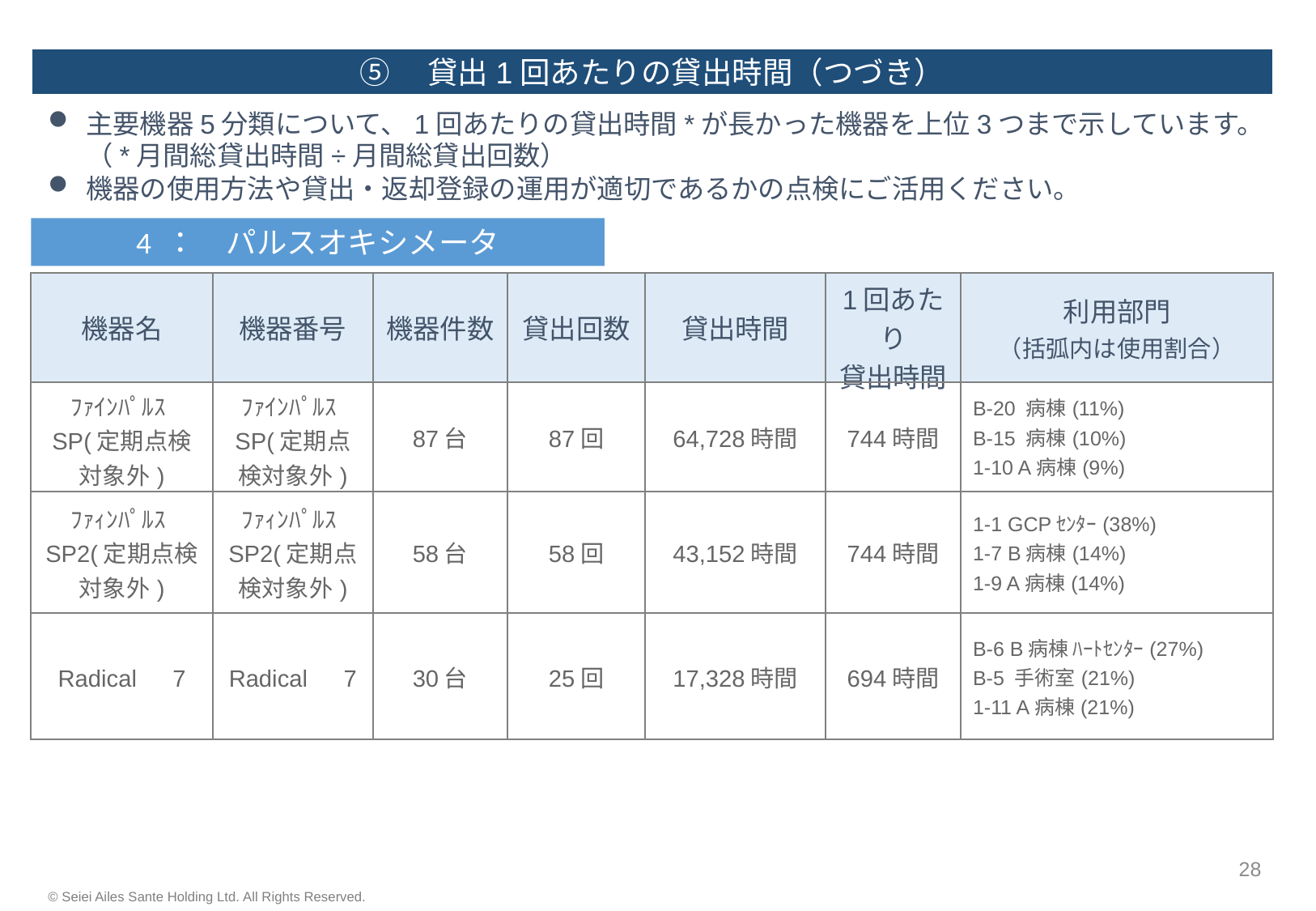

⑤　貸出1回あたりの貸出時間（つづき）
主要機器5分類について、1回あたりの貸出時間*が長かった機器を上位3つまで示しています。
（*月間総貸出時間÷月間総貸出回数）
機器の使用方法や貸出・返却登録の運用が適切であるかの点検にご活用ください。
4 ：　パルスオキシメータ
| 機器名 | 機器番号 | 機器件数 | 貸出回数 | 貸出時間 | 1回あたり 貸出時間 | 利用部門 （括弧内は使用割合） |
| --- | --- | --- | --- | --- | --- | --- |
| ﾌｧｲﾝﾊﾟﾙｽSP(定期点検対象外) | ﾌｧｲﾝﾊﾟﾙｽSP(定期点検対象外) | 87台 | 87回 | 64,728時間 | 744時間 | B-20 病棟(11%) B-15 病棟(10%) 1-10 A病棟(9%) |
| ﾌｧｨﾝﾊﾟﾙｽSP2(定期点検対象外) | ﾌｧｨﾝﾊﾟﾙｽSP2(定期点検対象外) | 58台 | 58回 | 43,152時間 | 744時間 | 1-1 GCPｾﾝﾀｰ(38%) 1-7 B病棟(14%) 1-9 A病棟(14%) |
| Radical　7 | Radical　7 | 30台 | 25回 | 17,328時間 | 694時間 | B-6 B病棟 ﾊｰﾄｾﾝﾀｰ(27%) B-5 手術室(21%) 1-11 A病棟(21%) |
28
© Seiei Ailes Sante Holding Ltd. All Rights Reserved.